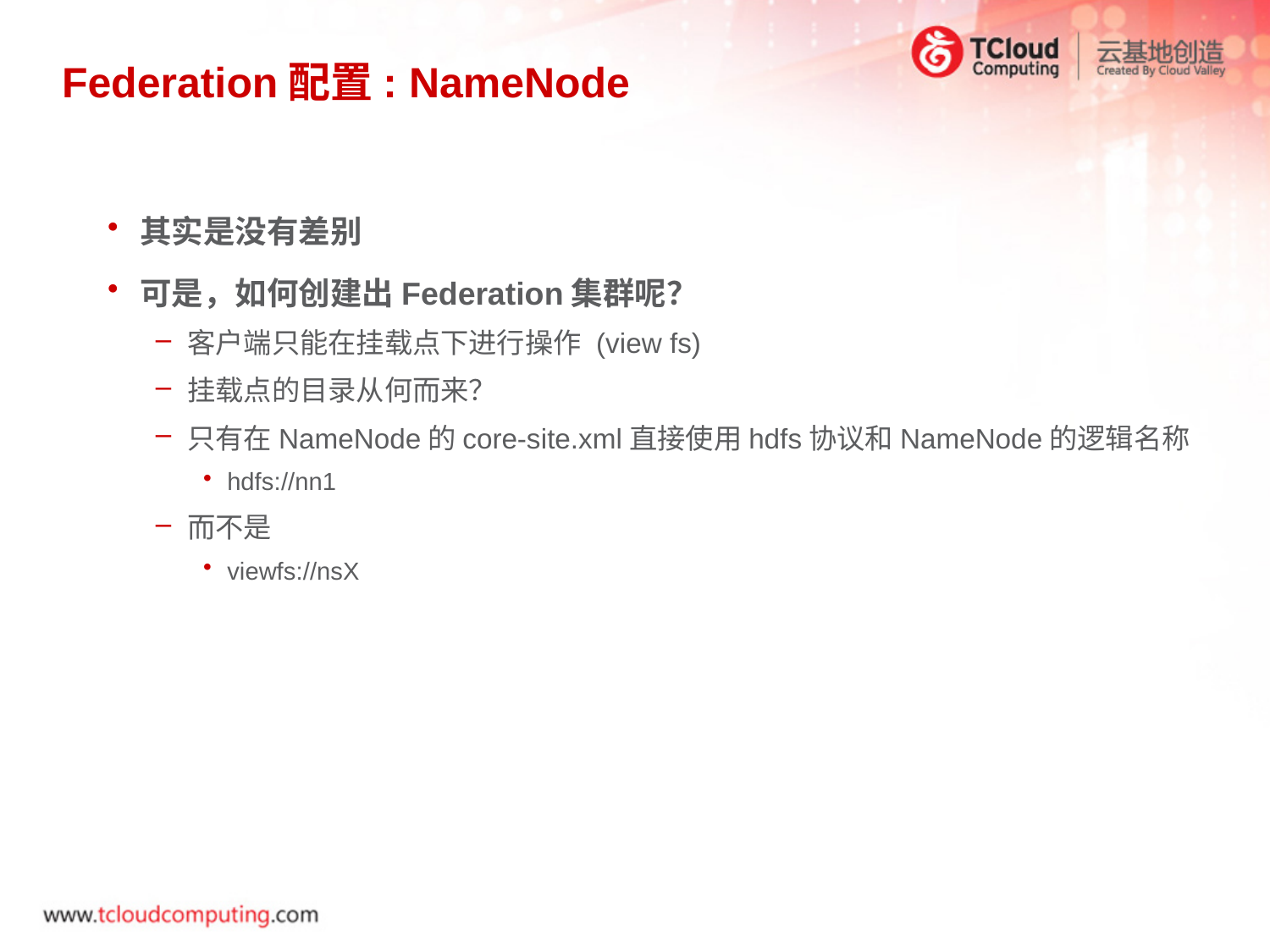

# Federation配置: NameNode
其实是没有差别
可是，如何创建出Federation集群呢？
客户端只能在挂载点下进行操作 (view fs)
挂载点的目录从何而来？
只有在NameNode的core-site.xml直接使用hdfs协议和NameNode的逻辑名称
hdfs://nn1
而不是
viewfs://nsX